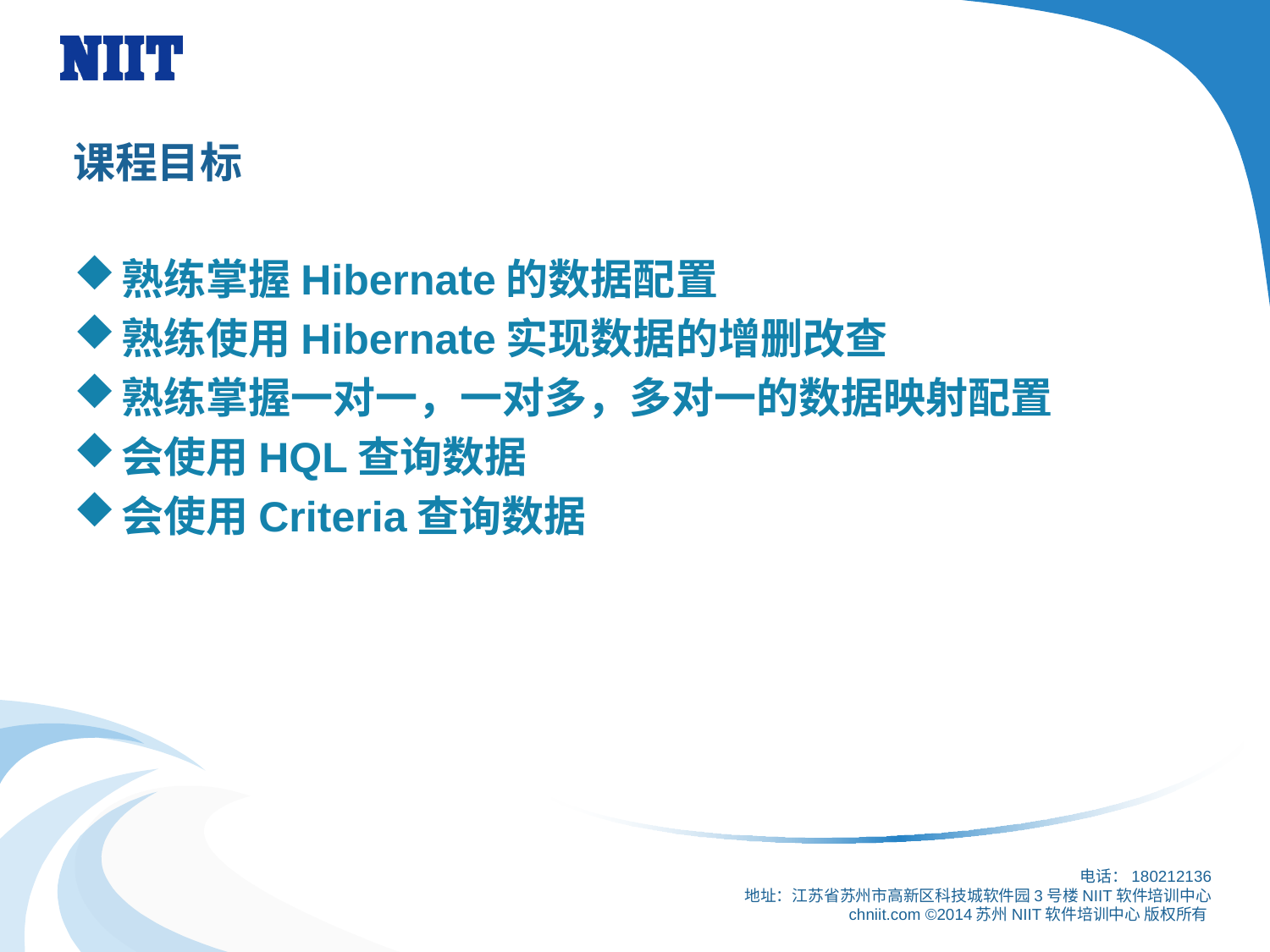

# 课程目标
熟练掌握Hibernate的数据配置
熟练使用Hibernate实现数据的增删改查
熟练掌握一对一，一对多，多对一的数据映射配置
会使用HQL查询数据
会使用Criteria查询数据